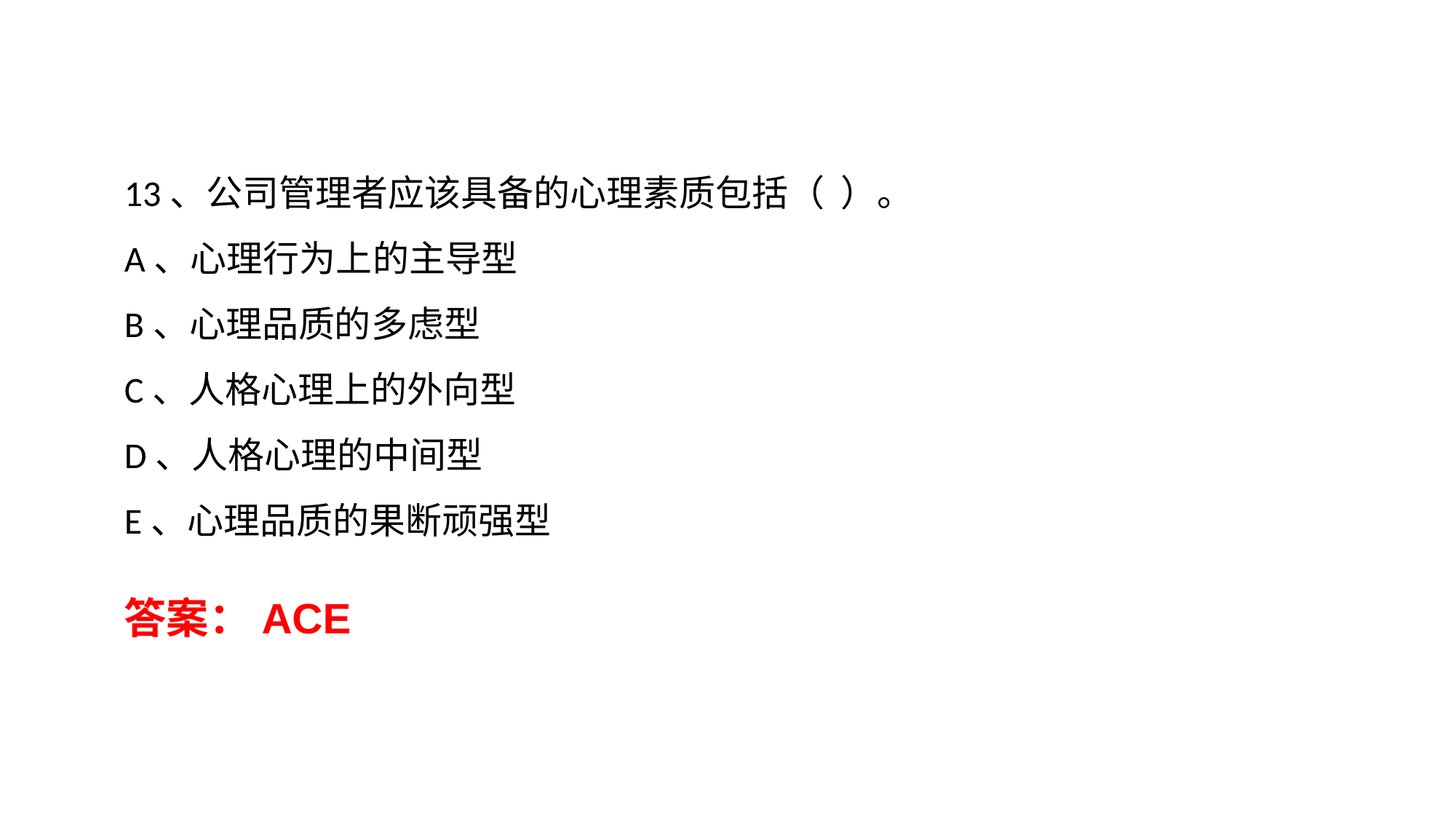

13、公司管理者应该具备的心理素质包括（  ）。
A、心理行为上的主导型
B、心理品质的多虑型
C、人格心理上的外向型
D、人格心理的中间型
E、心理品质的果断顽强型

答案：ACE